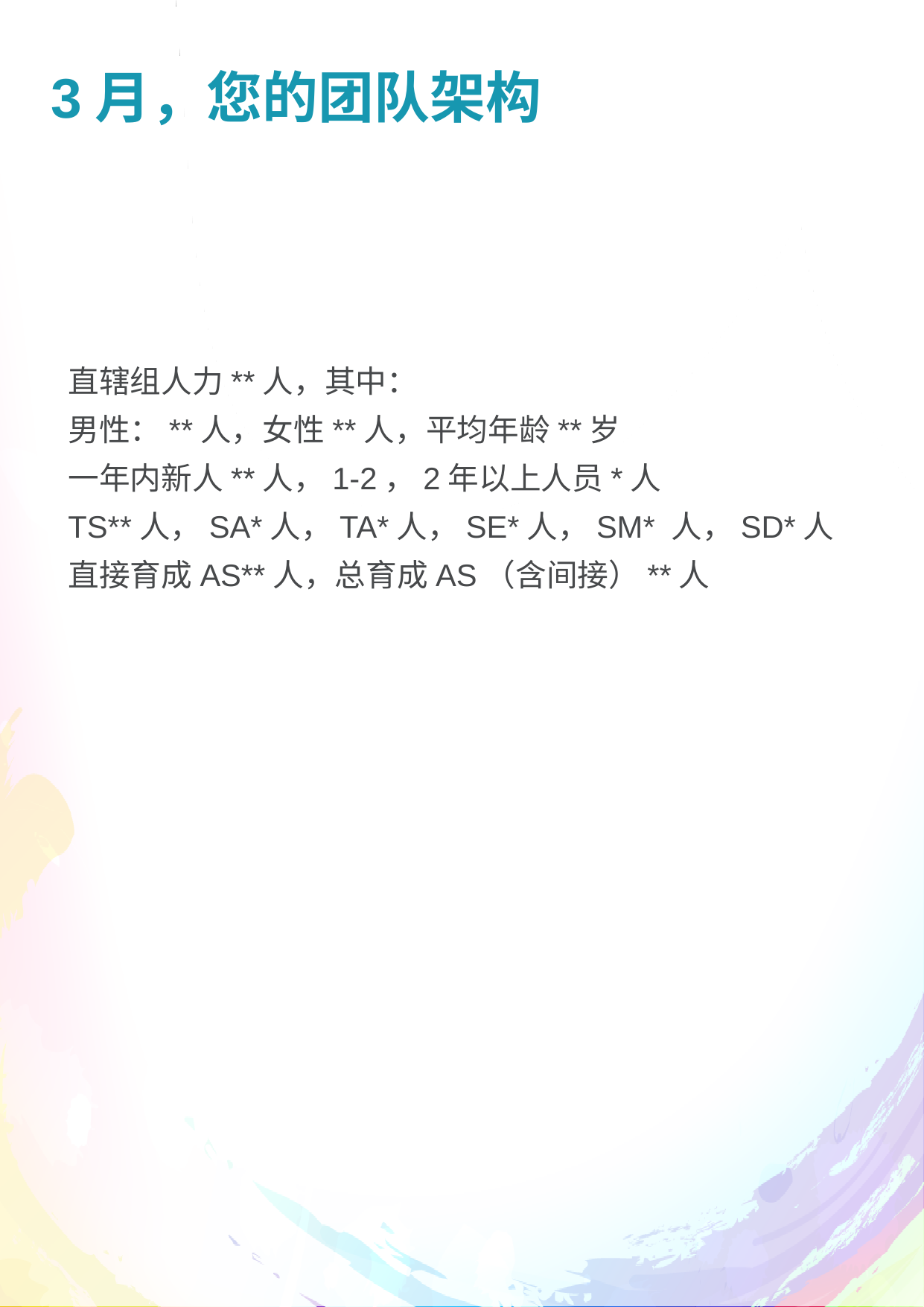

3月，您的团队架构
直辖组人力**人，其中：
男性：**人，女性**人，平均年龄**岁
一年内新人**人，1-2，2年以上人员*人
TS**人，SA*人，TA*人，SE*人，SM* 人，SD*人
直接育成AS**人，总育成AS（含间接）**人